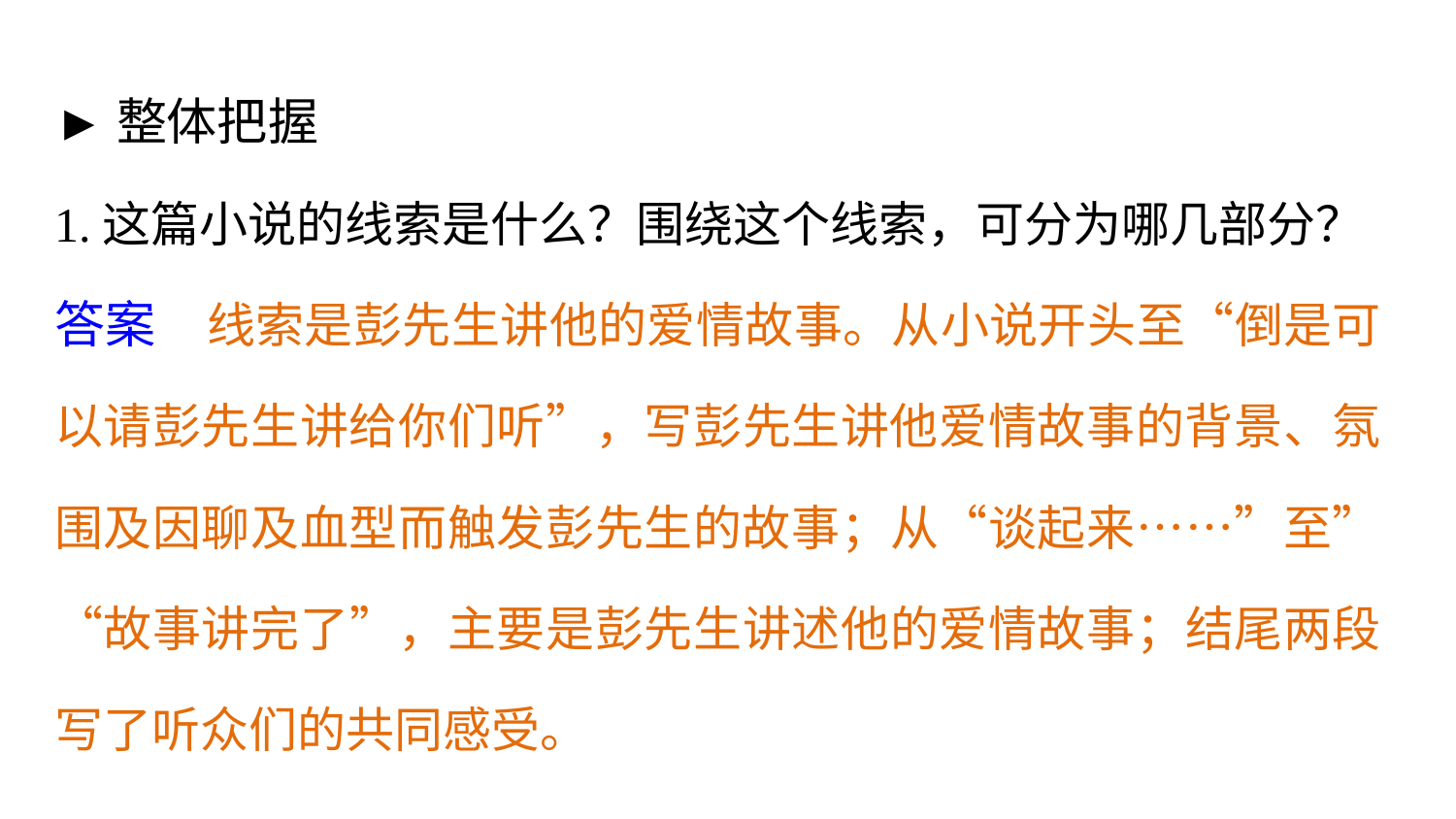

►整体把握
1.这篇小说的线索是什么？围绕这个线索，可分为哪几部分？
答案　线索是彭先生讲他的爱情故事。从小说开头至“倒是可以请彭先生讲给你们听”，写彭先生讲他爱情故事的背景、氛围及因聊及血型而触发彭先生的故事；从“谈起来……”至”“故事讲完了”，主要是彭先生讲述他的爱情故事；结尾两段写了听众们的共同感受。